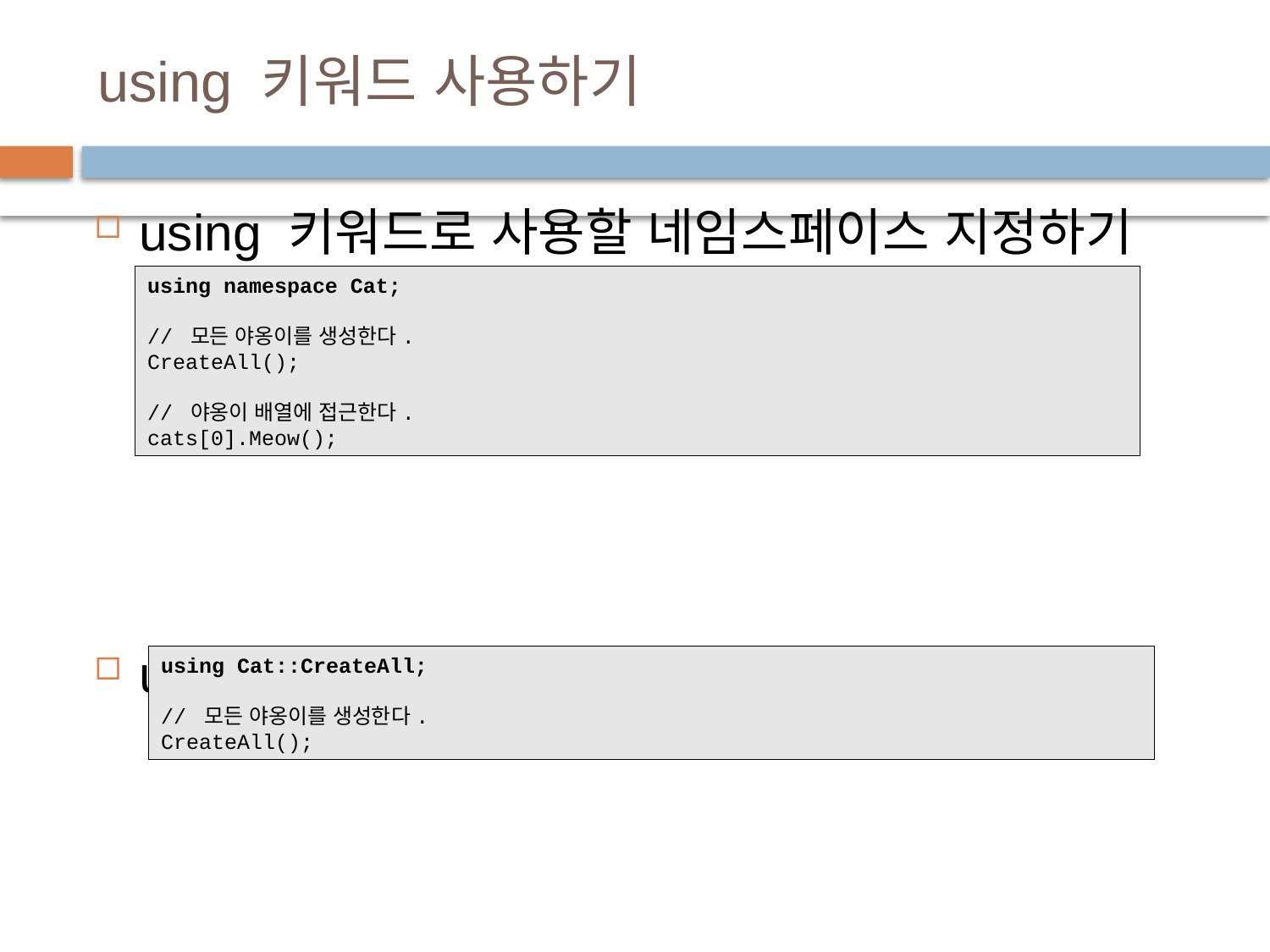

# using 키워드 사용하기
using 키워드로 사용할 네임스페이스 지정하기

using 키워드로 사용할 이름 지정하기
using namespace Cat;

// 모든 야옹이를 생성한다.
CreateAll();

// 야옹이 배열에 접근한다.
cats[0].Meow();
using Cat::CreateAll;

// 모든 야옹이를 생성한다.
CreateAll();